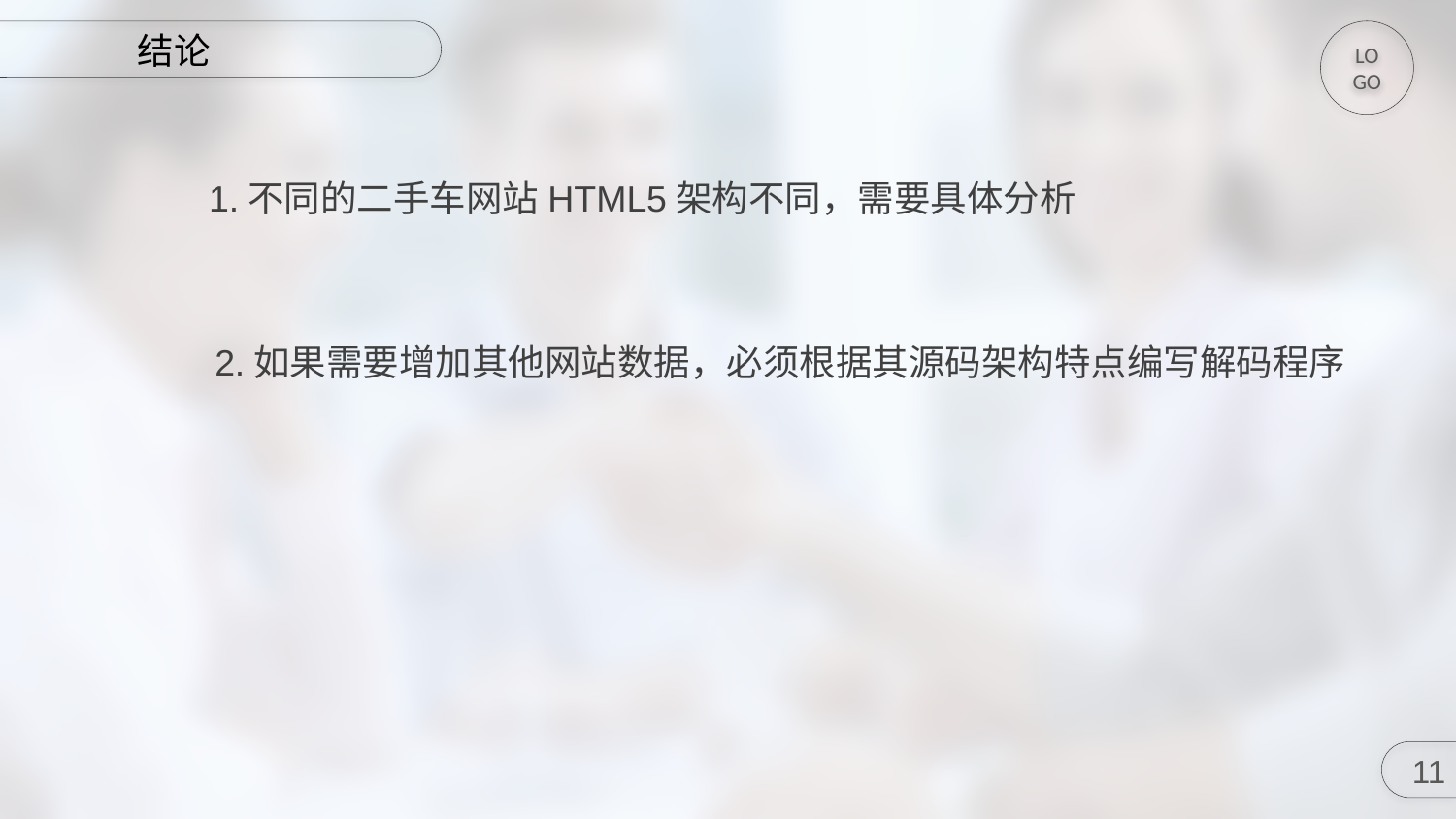

结论
LOGO
1.不同的二手车网站HTML5架构不同，需要具体分析
2.如果需要增加其他网站数据，必须根据其源码架构特点编写解码程序